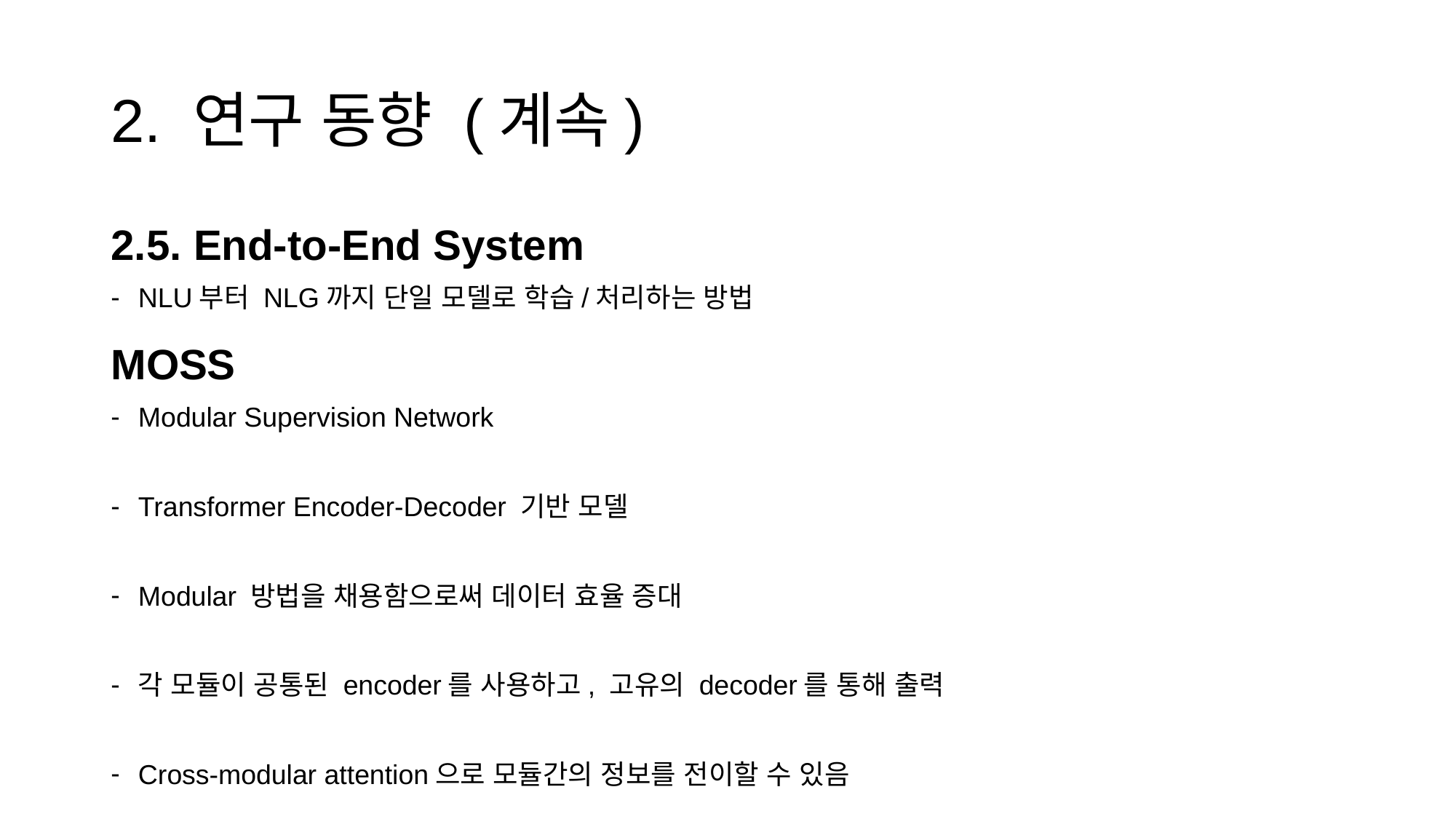

# 2. 연구 동향 (계속)
2.5. End-to-End System
NLU부터 NLG까지 단일 모델로 학습/처리하는 방법

MOSS
Modular Supervision Network

Transformer Encoder-Decoder 기반 모델

Modular 방법을 채용함으로써 데이터 효율 증대

각 모듈이 공통된 encoder를 사용하고, 고유의 decoder를 통해 출력

Cross-modular attention으로 모듈간의 정보를 전이할 수 있음